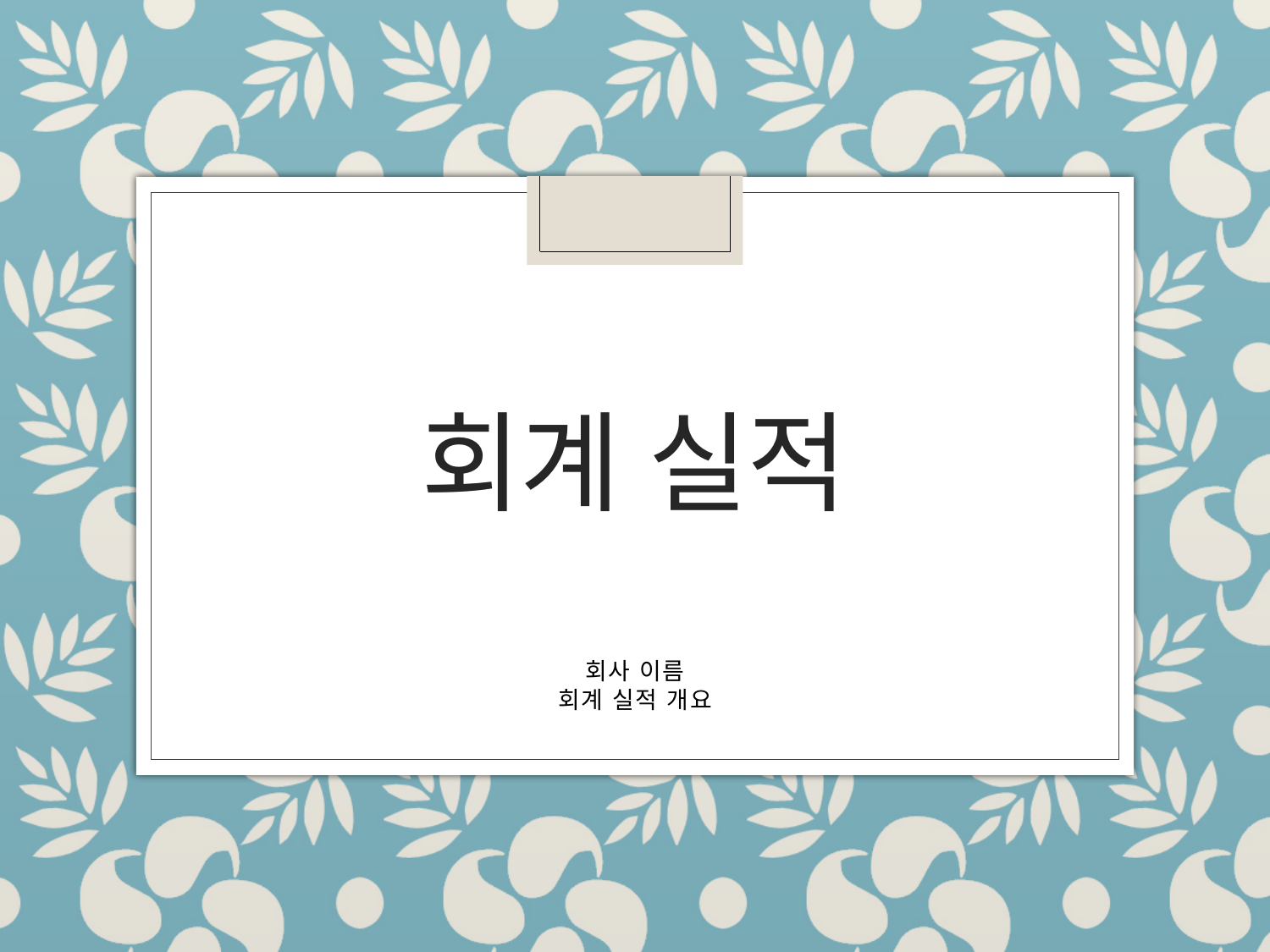

# 회계 실적
회사 이름
회계 실적 개요